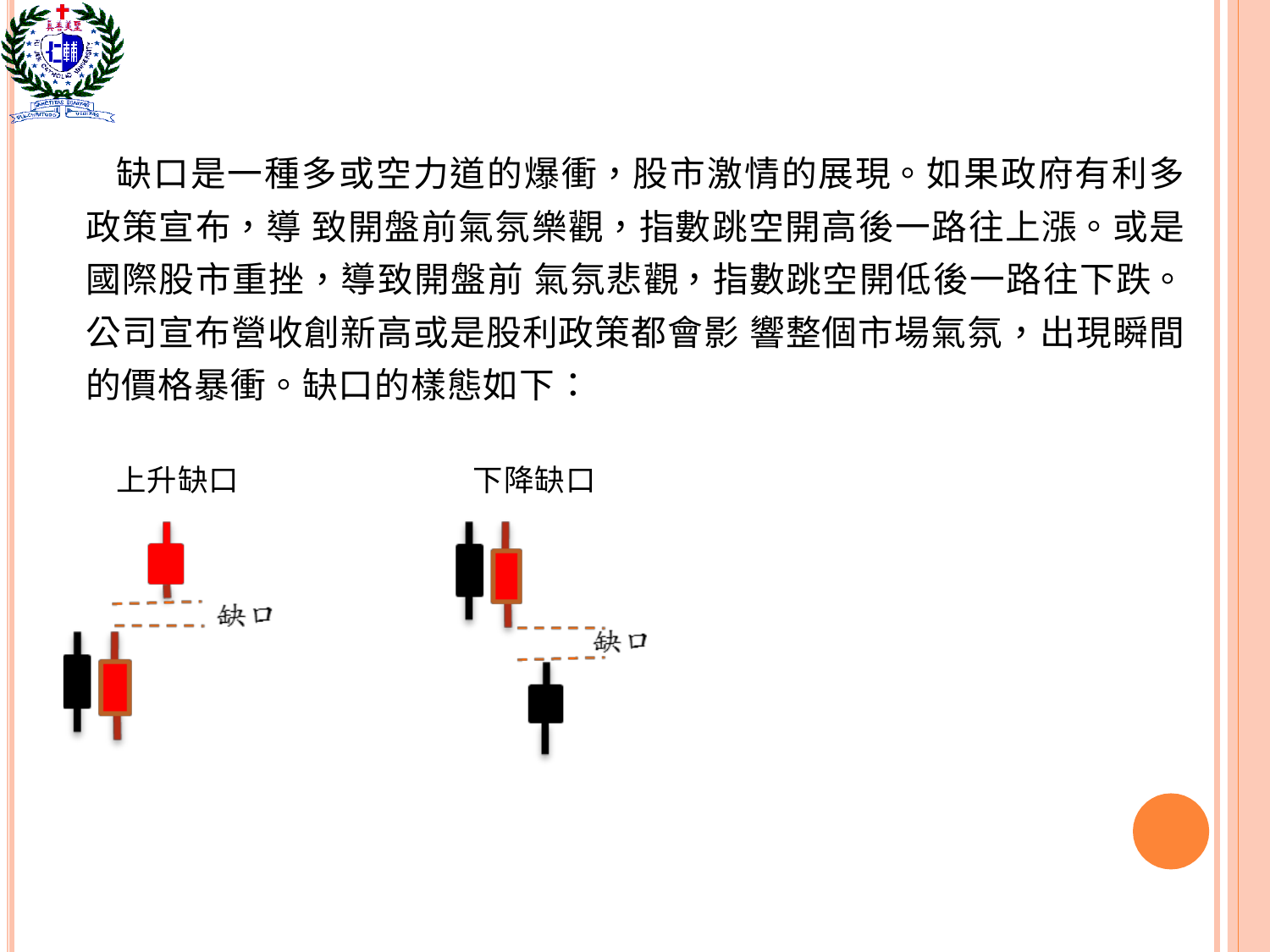

缺口是一種多或空力道的爆衝，股市激情的展現。如果政府有利多政策宣布，導 致開盤前氣氛樂觀，指數跳空開高後一路往上漲。或是國際股市重挫，導致開盤前 氣氛悲觀，指數跳空開低後一路往下跌。公司宣布營收創新高或是股利政策都會影 響整個市場氣氛，出現瞬間的價格暴衝。缺口的樣態如下：

上升缺口	下降缺口